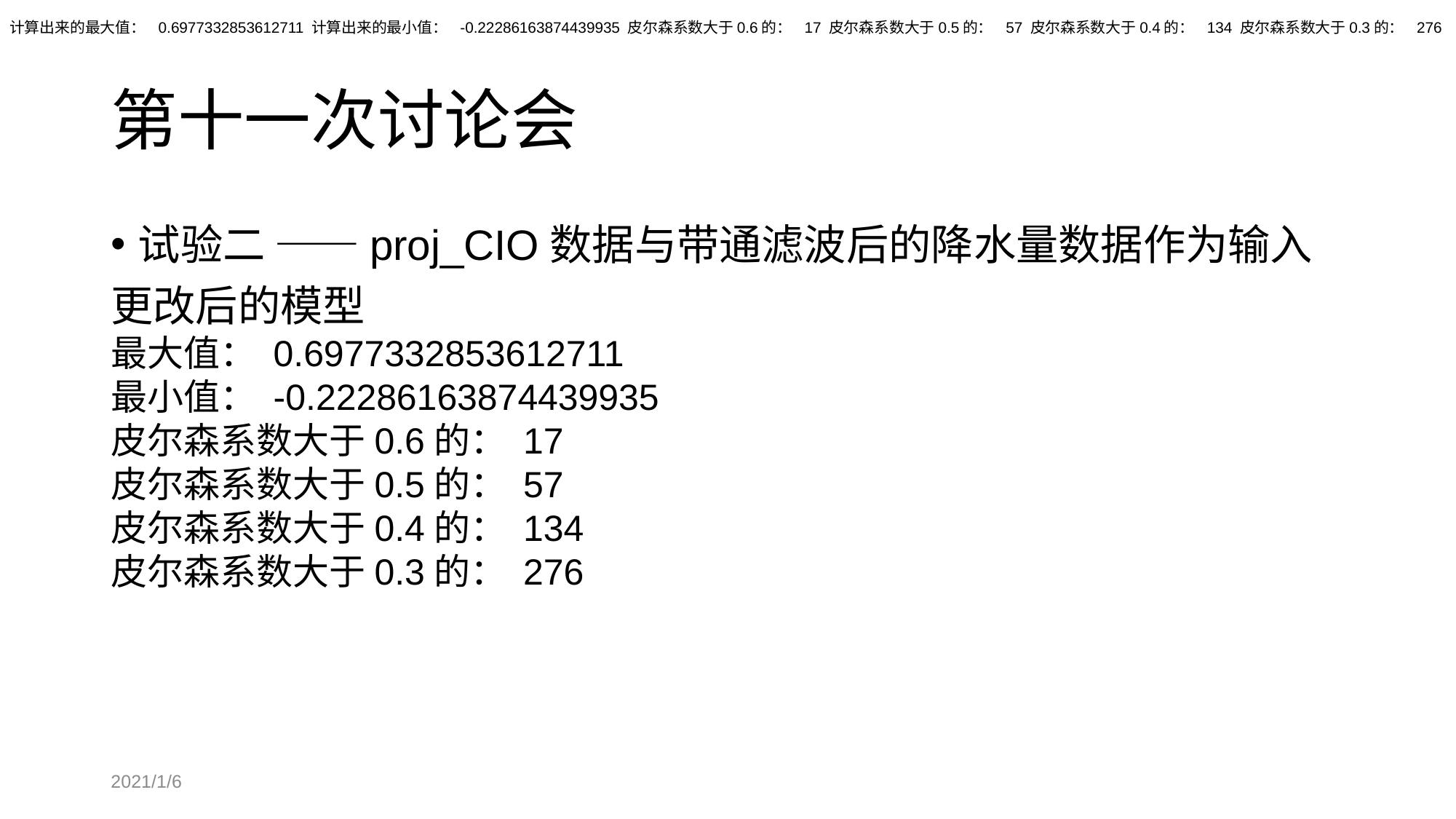

计算出来的最大值： 0.6977332853612711 计算出来的最小值： -0.22286163874439935 皮尔森系数大于0.6的： 17 皮尔森系数大于0.5的： 57 皮尔森系数大于0.4的： 134 皮尔森系数大于0.3的： 276
# 第十一次讨论会
试验二 ——proj_CIO数据与带通滤波后的降水量数据作为输入
更改后的模型
最大值： 0.6977332853612711
最小值： -0.22286163874439935
皮尔森系数大于0.6的： 17
皮尔森系数大于0.5的： 57
皮尔森系数大于0.4的： 134
皮尔森系数大于0.3的： 276

2021/1/6